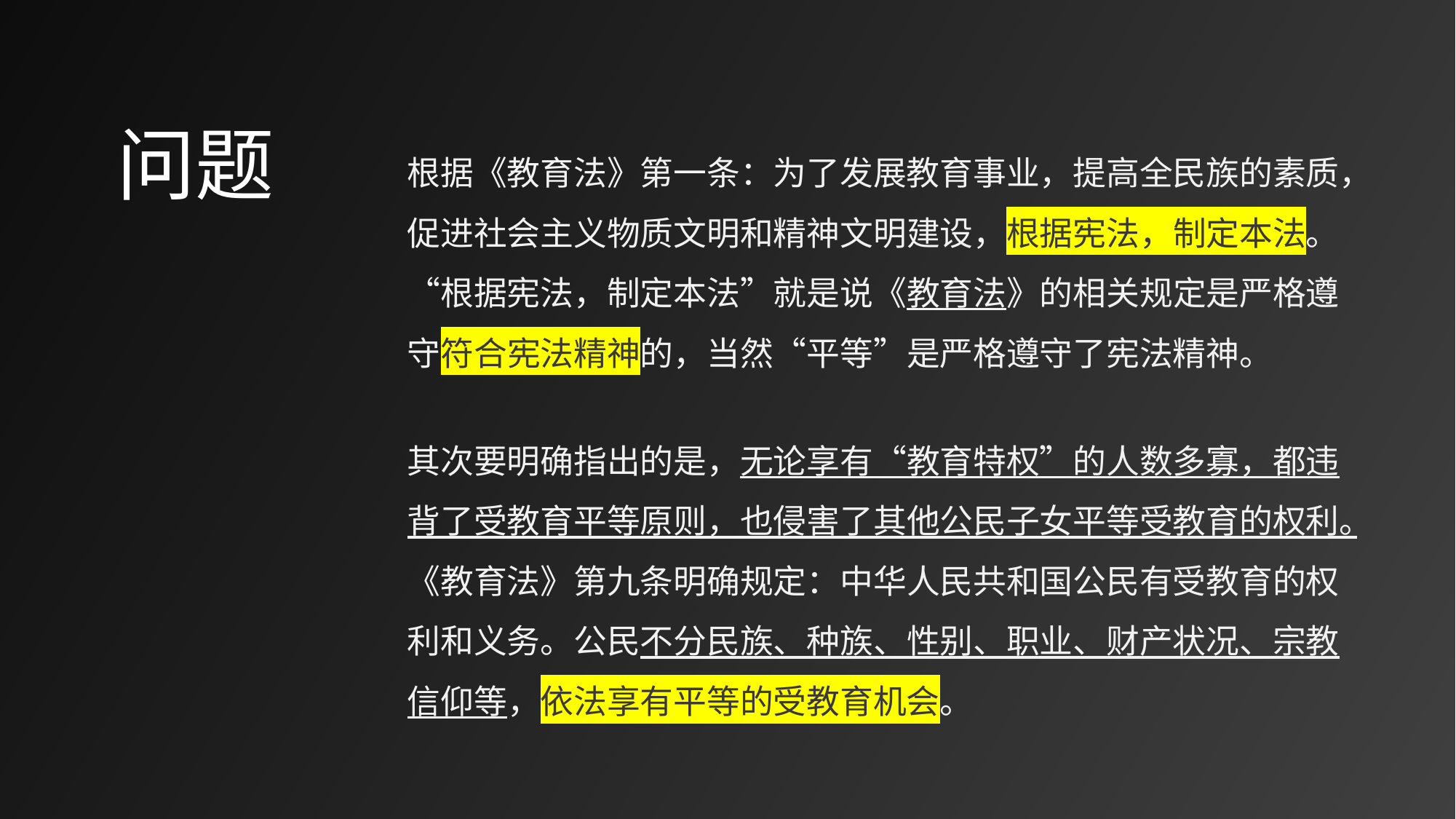

问题
根据《教育法》第一条：为了发展教育事业，提高全民族的素质，促进社会主义物质文明和精神文明建设，根据宪法，制定本法。“根据宪法，制定本法”就是说《教育法》的相关规定是严格遵守符合宪法精神的，当然“平等”是严格遵守了宪法精神。

其次要明确指出的是，无论享有“教育特权”的人数多寡，都违背了受教育平等原则，也侵害了其他公民子女平等受教育的权利。
《教育法》第九条明确规定：中华人民共和国公民有受教育的权利和义务。公民不分民族、种族、性别、职业、财产状况、宗教信仰等，依法享有平等的受教育机会。